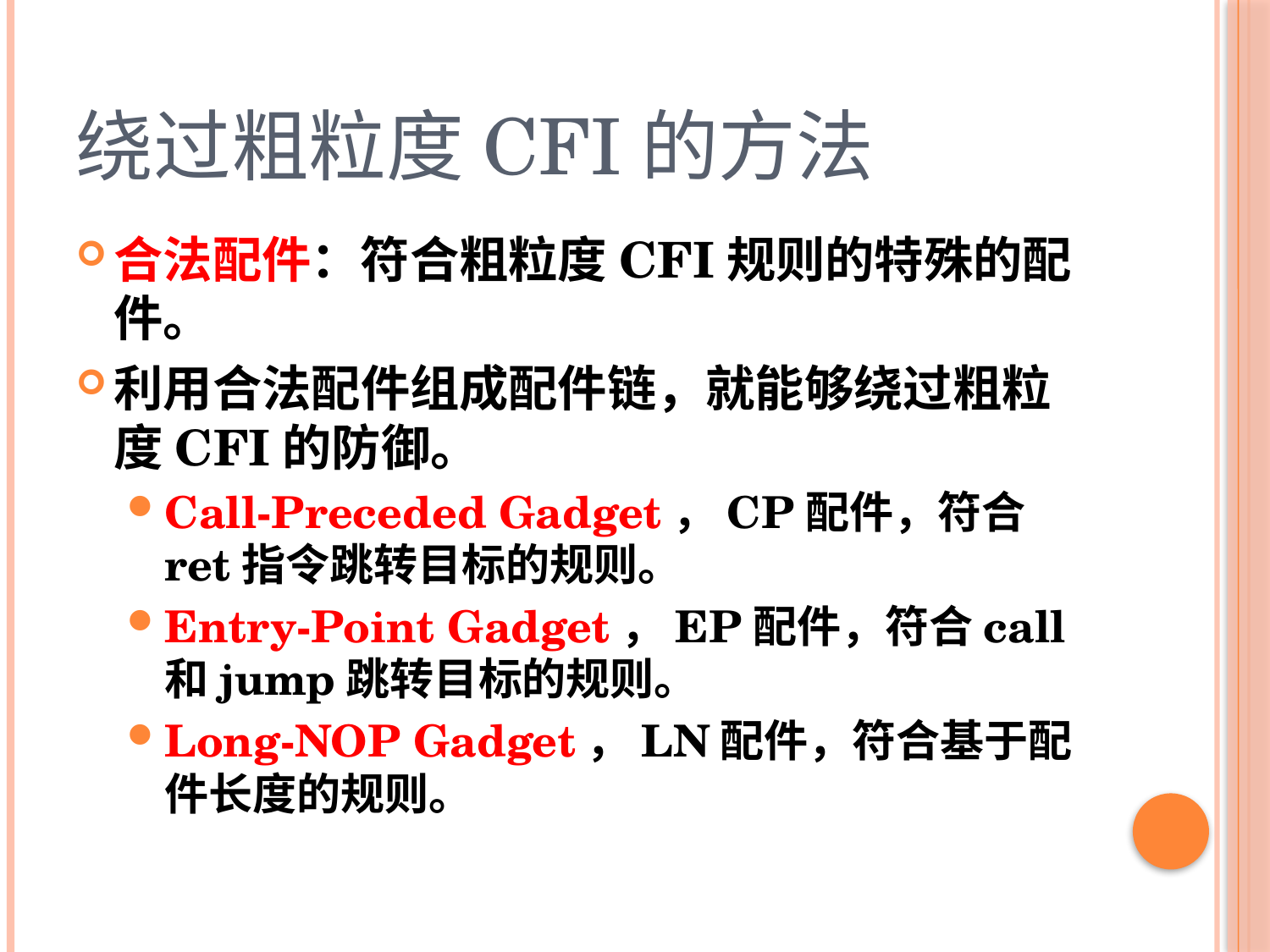

# 绕过粗粒度CFI的方法
合法配件：符合粗粒度CFI规则的特殊的配件。
利用合法配件组成配件链，就能够绕过粗粒度CFI的防御。
Call-Preceded Gadget，CP配件，符合ret指令跳转目标的规则。
Entry-Point Gadget，EP配件，符合call和jump跳转目标的规则。
Long-NOP Gadget，LN配件，符合基于配件长度的规则。